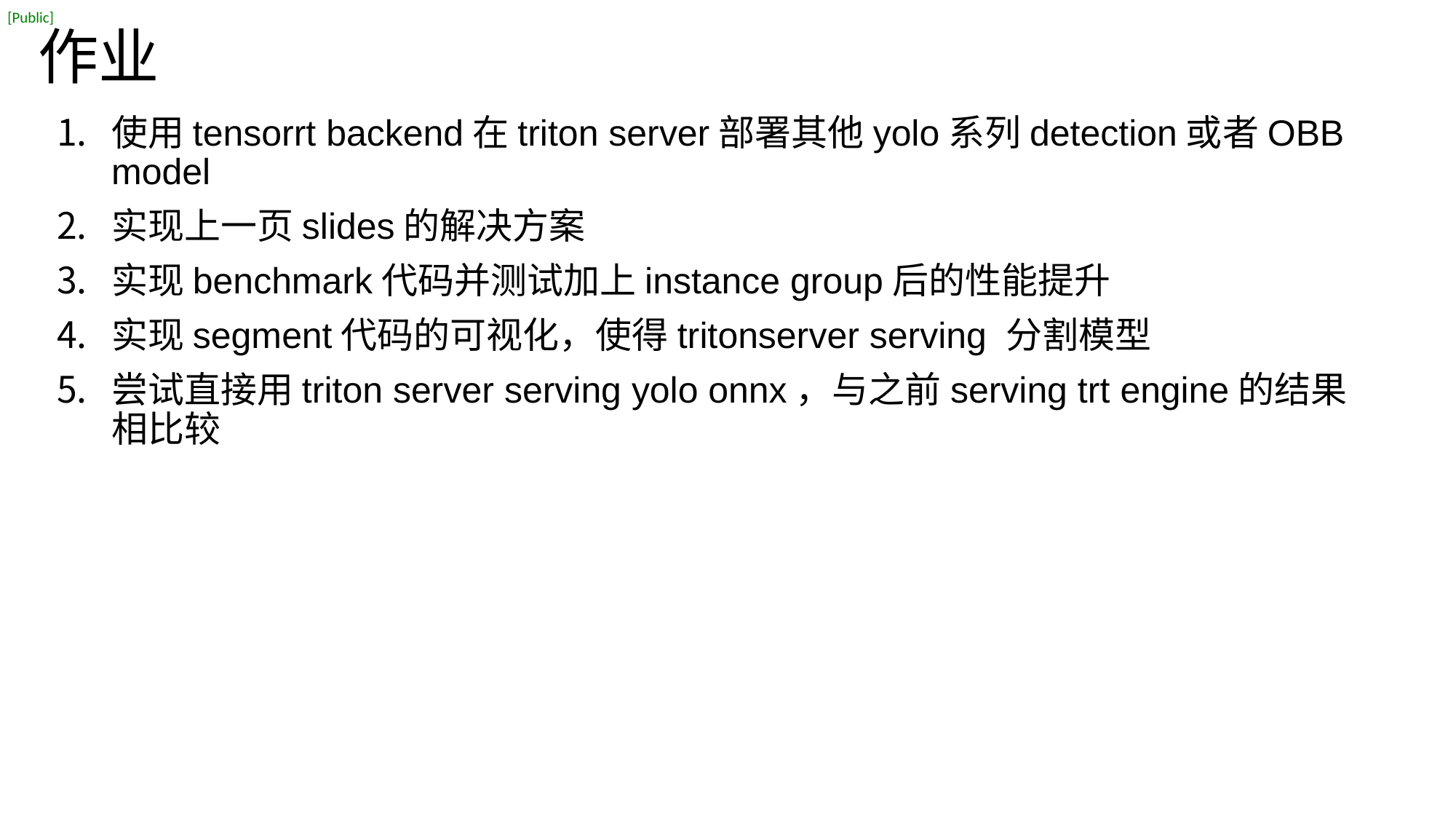

# 作业
使用tensorrt backend在triton server部署其他yolo系列detection或者OBB  model
实现上一页slides的解决方案
实现benchmark代码并测试加上instance group后的性能提升
实现segment代码的可视化，使得tritonserver serving 分割模型
尝试直接用triton server serving yolo onnx，与之前serving trt engine的结果相比较